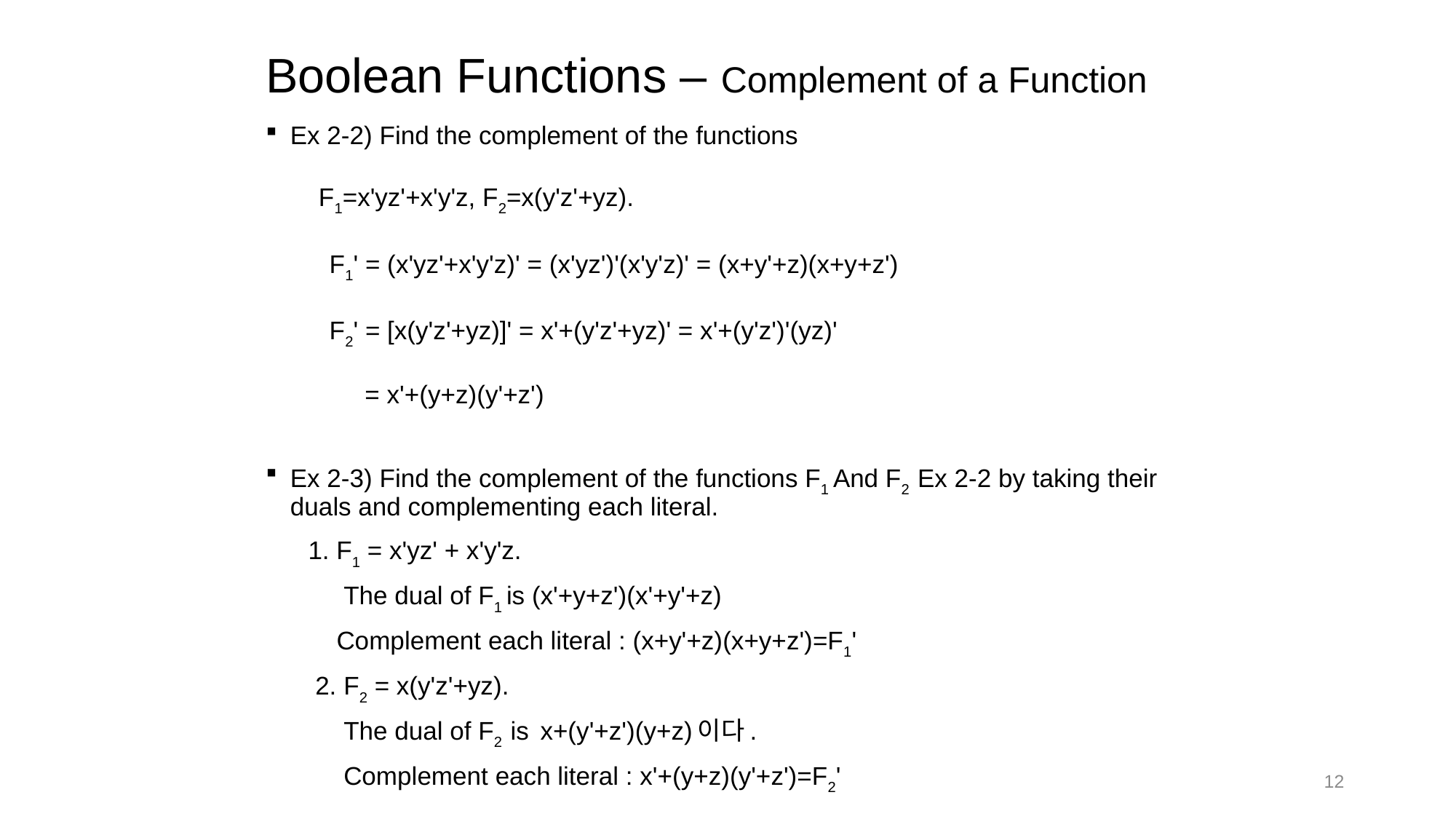

# Boolean Functions – Complement of a Function
Ex 2-2) Find the complement of the functions
	    F1=x'yz'+x'y'z, F2=x(y'z'+yz).
         F1' = (x'yz'+x'y'z)' = (x'yz')'(x'y'z)' = (x+y'+z)(x+y+z')
         F2' = [x(y'z'+yz)]' = x'+(y'z'+yz)' = x'+(y'z')'(yz)'
              = x'+(y+z)(y'+z')

Ex 2-3) Find the complement of the functions F1 And F2  Ex 2-2 by taking their duals and complementing each literal.
      1. F1 = x'yz' + x'y'z.
           The dual of F1 is (x'+y+z')(x'+y'+z)
          Complement each literal : (x+y'+z)(x+y+z')=F1'
       2. F2 = x(y'z'+yz).
           The dual of F2  is  x+(y'+z')(y+z)이다.
           Complement each literal : x'+(y+z)(y'+z')=F2'
12